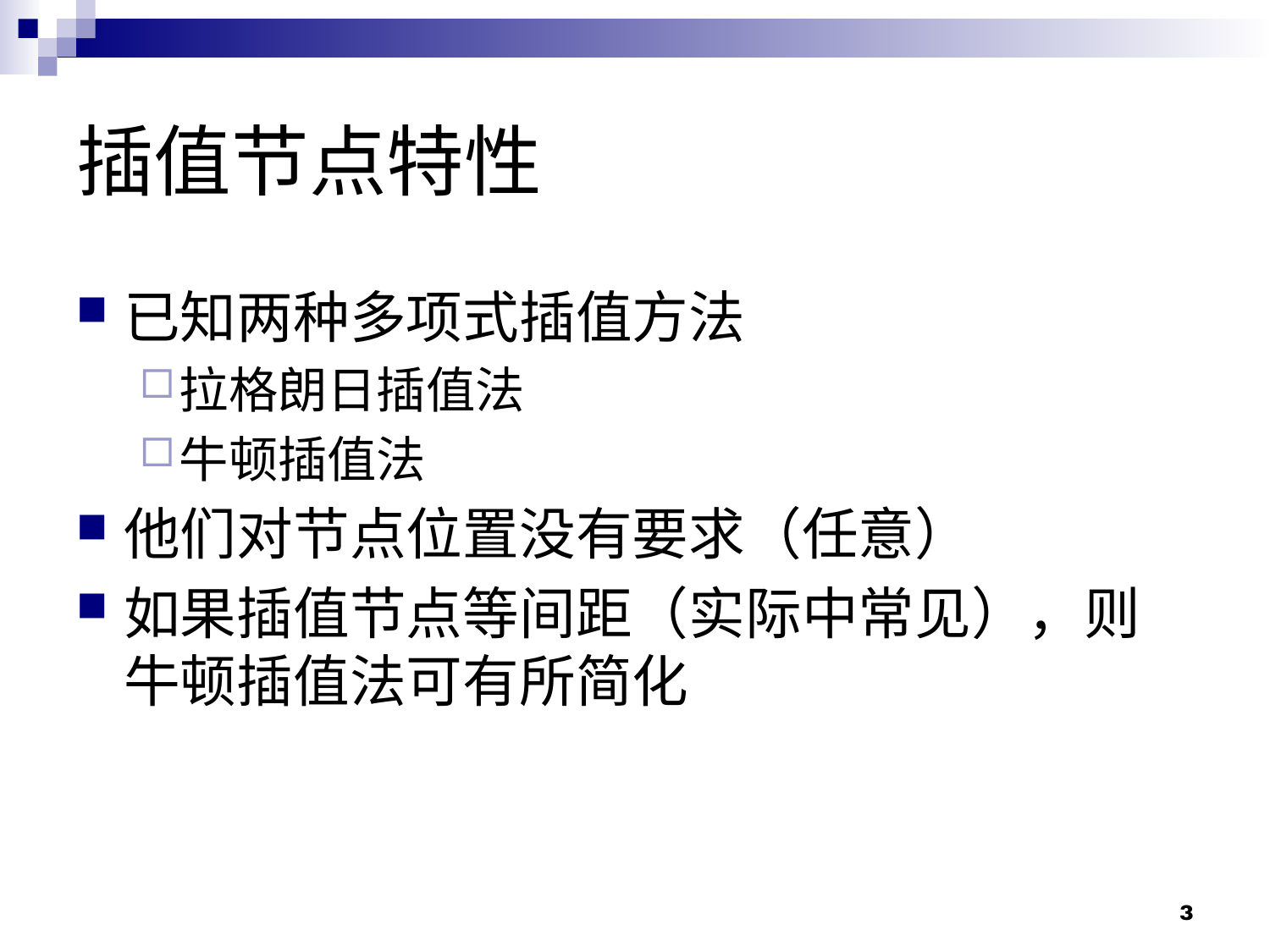

# 插值节点特性
已知两种多项式插值方法
拉格朗日插值法
牛顿插值法
他们对节点位置没有要求（任意）
如果插值节点等间距（实际中常见），则牛顿插值法可有所简化
3